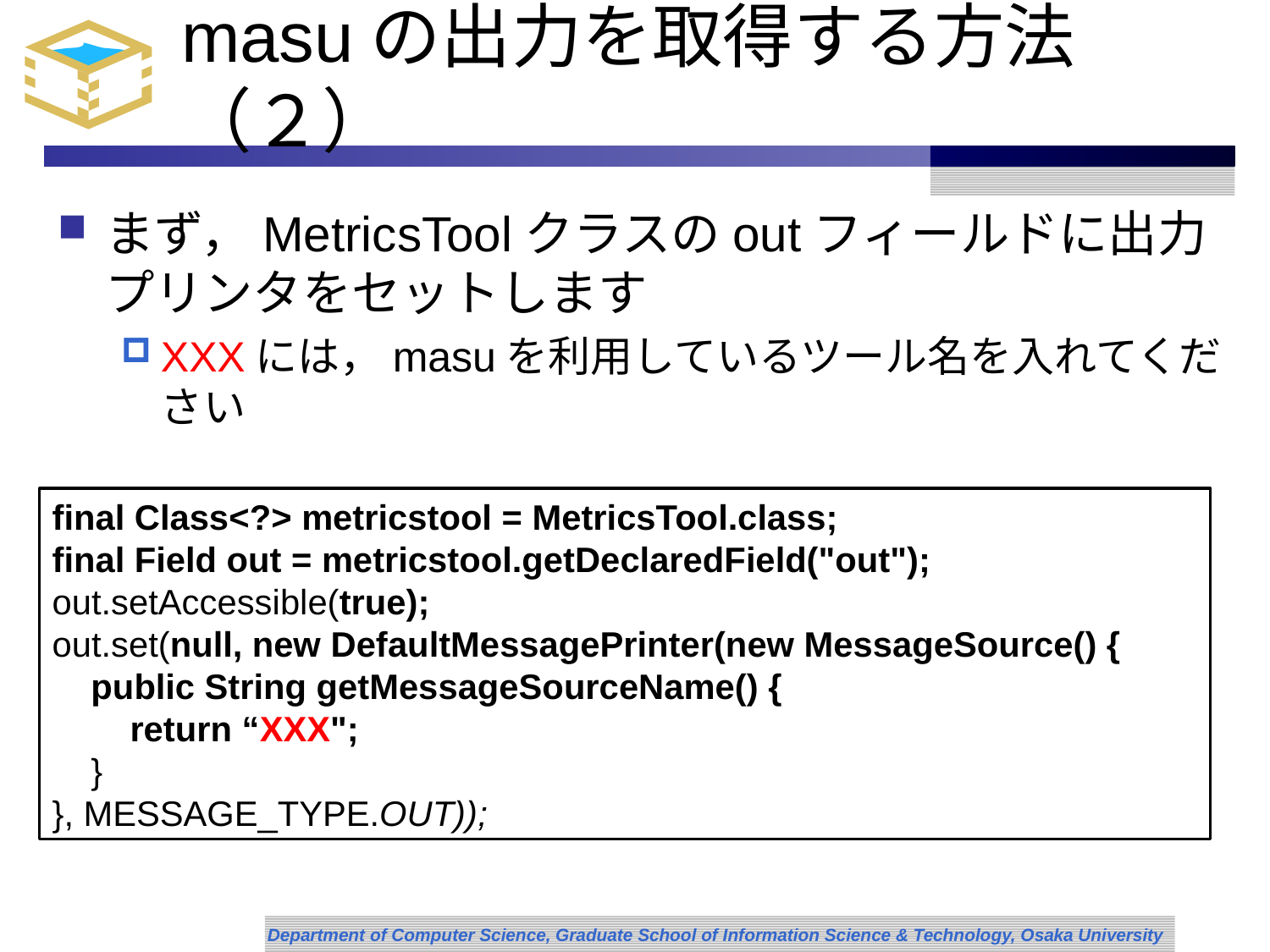

# masuの出力を取得する方法（２）
まず，MetricsToolクラスのoutフィールドに出力プリンタをセットします
XXXには，masuを利用しているツール名を入れてください
final Class<?> metricstool = MetricsTool.class;
final Field out = metricstool.getDeclaredField("out");
out.setAccessible(true);
out.set(null, new DefaultMessagePrinter(new MessageSource() {
    public String getMessageSourceName() {
        return “XXX";
    }
}, MESSAGE_TYPE.OUT));